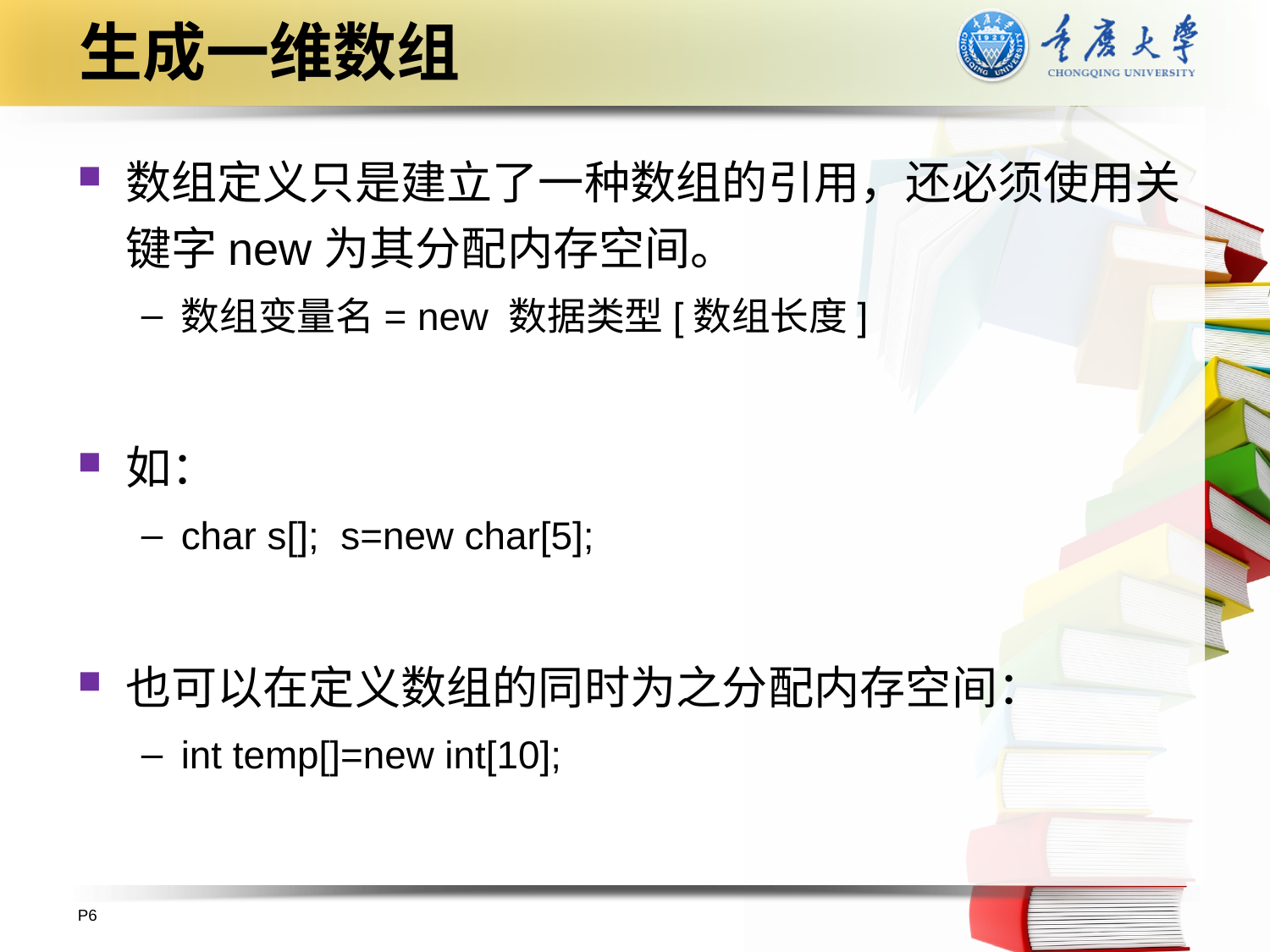

# 生成一维数组
数组定义只是建立了一种数组的引用，还必须使用关键字new为其分配内存空间。
数组变量名= new 数据类型[数组长度]

如：
char s[];  s=new char[5];

也可以在定义数组的同时为之分配内存空间：
int temp[]=new int[10];

P6